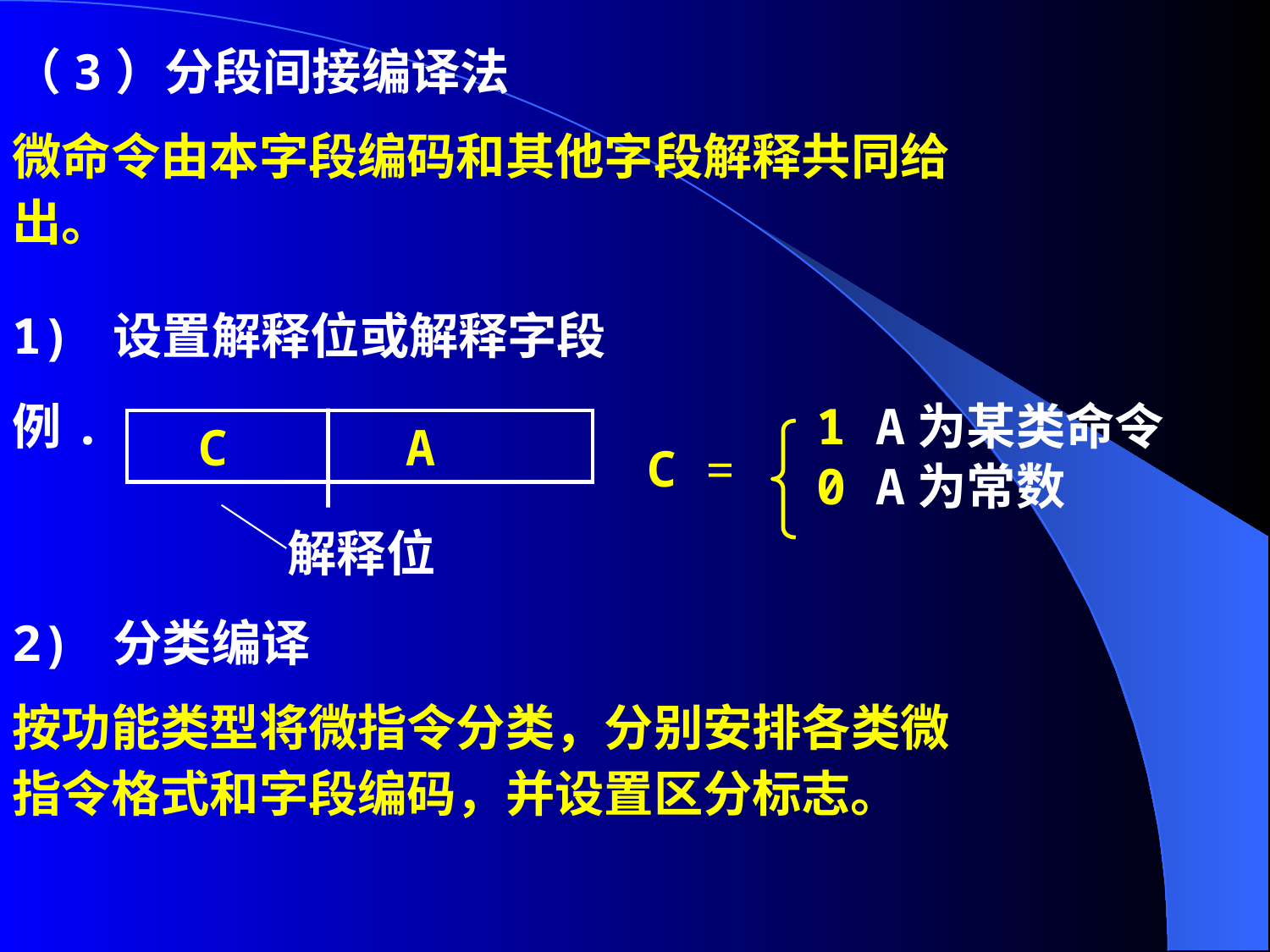

（3）分段间接编译法
微命令由本字段编码和其他字段解释共同给
出。
1) 设置解释位或解释字段
例.
  C      A

1 A为某类命令
0 A为常数

C =

解释位
2) 分类编译
按功能类型将微指令分类，分别安排各类微
指令格式和字段编码，并设置区分标志。